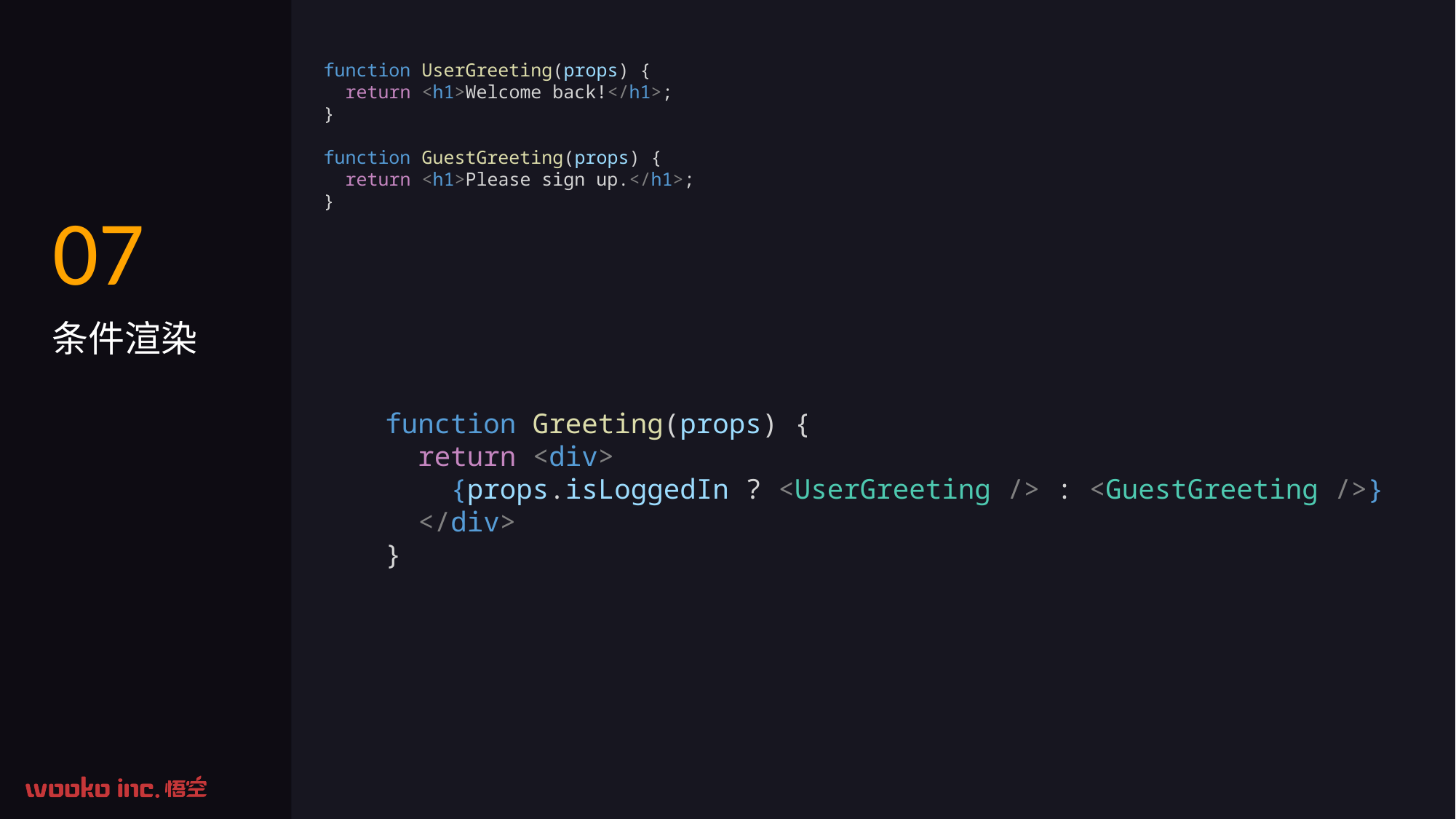

function UserGreeting(props) {
  return <h1>Welcome back!</h1>;
}
function GuestGreeting(props) {
  return <h1>Please sign up.</h1>;
}
07
条件渲染
function Greeting(props) {
  return <div>
    {props.isLoggedIn ? <UserGreeting /> : <GuestGreeting />}
  </div>
}